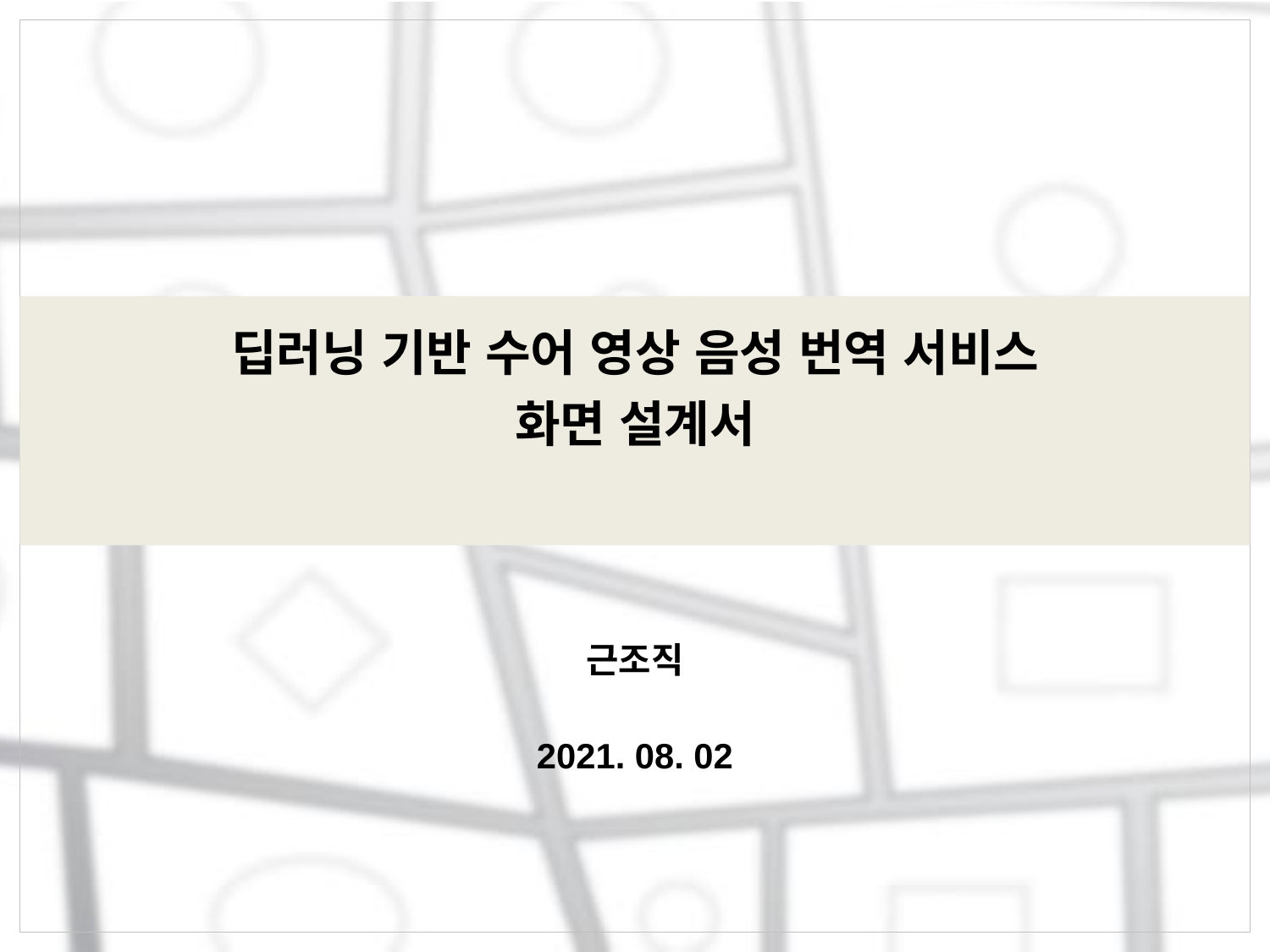

# 딥러닝 기반 수어 영상 음성 번역 서비스 화면 설계서
근조직

2021. 08. 02